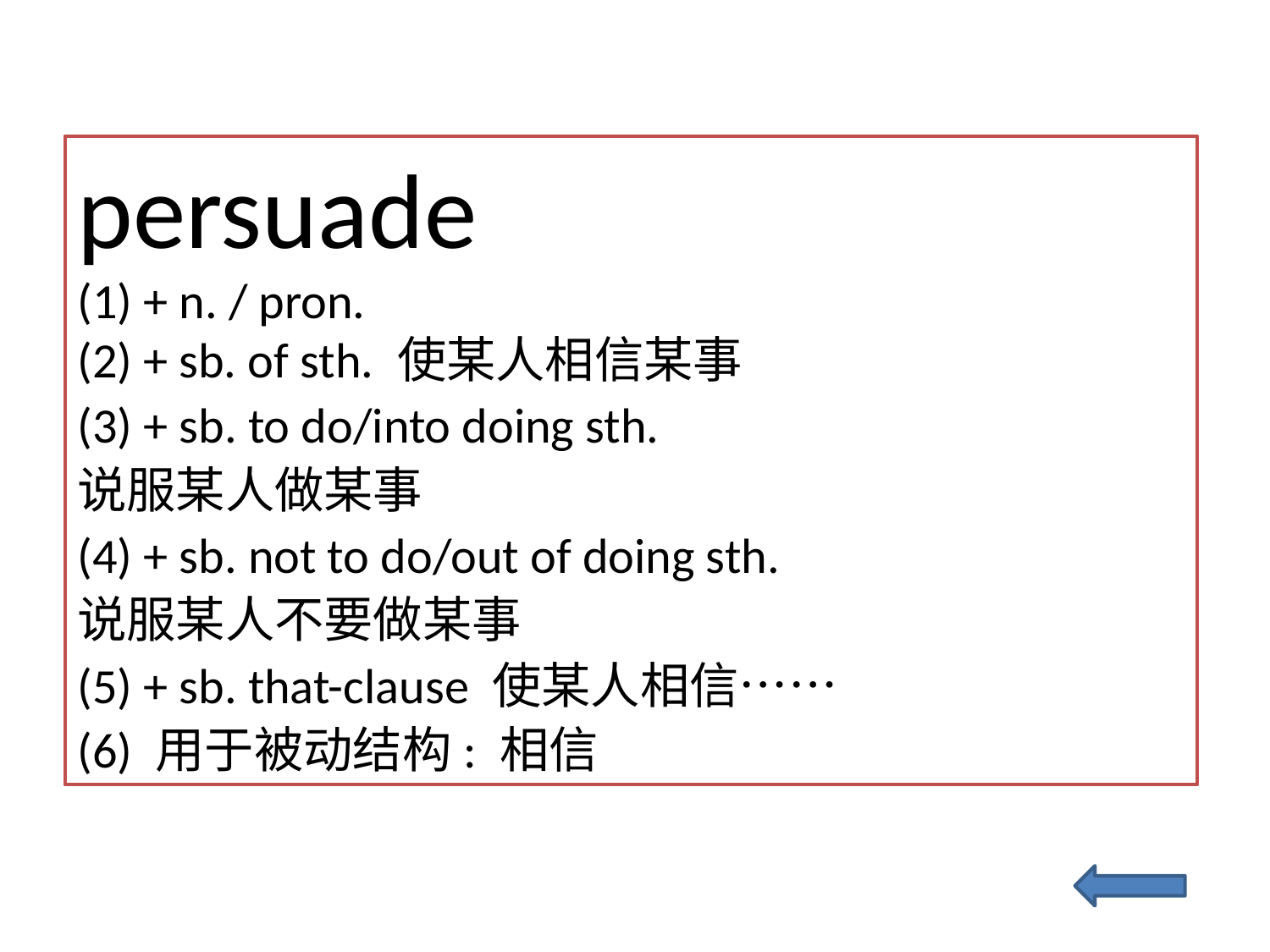

persuade
(1) + n. / pron.
(2) + sb. of sth. 使某人相信某事
(3) + sb. to do/into doing sth.
说服某人做某事
(4) + sb. not to do/out of doing sth.
说服某人不要做某事
(5) + sb. that-clause 使某人相信……
(6) 用于被动结构: 相信